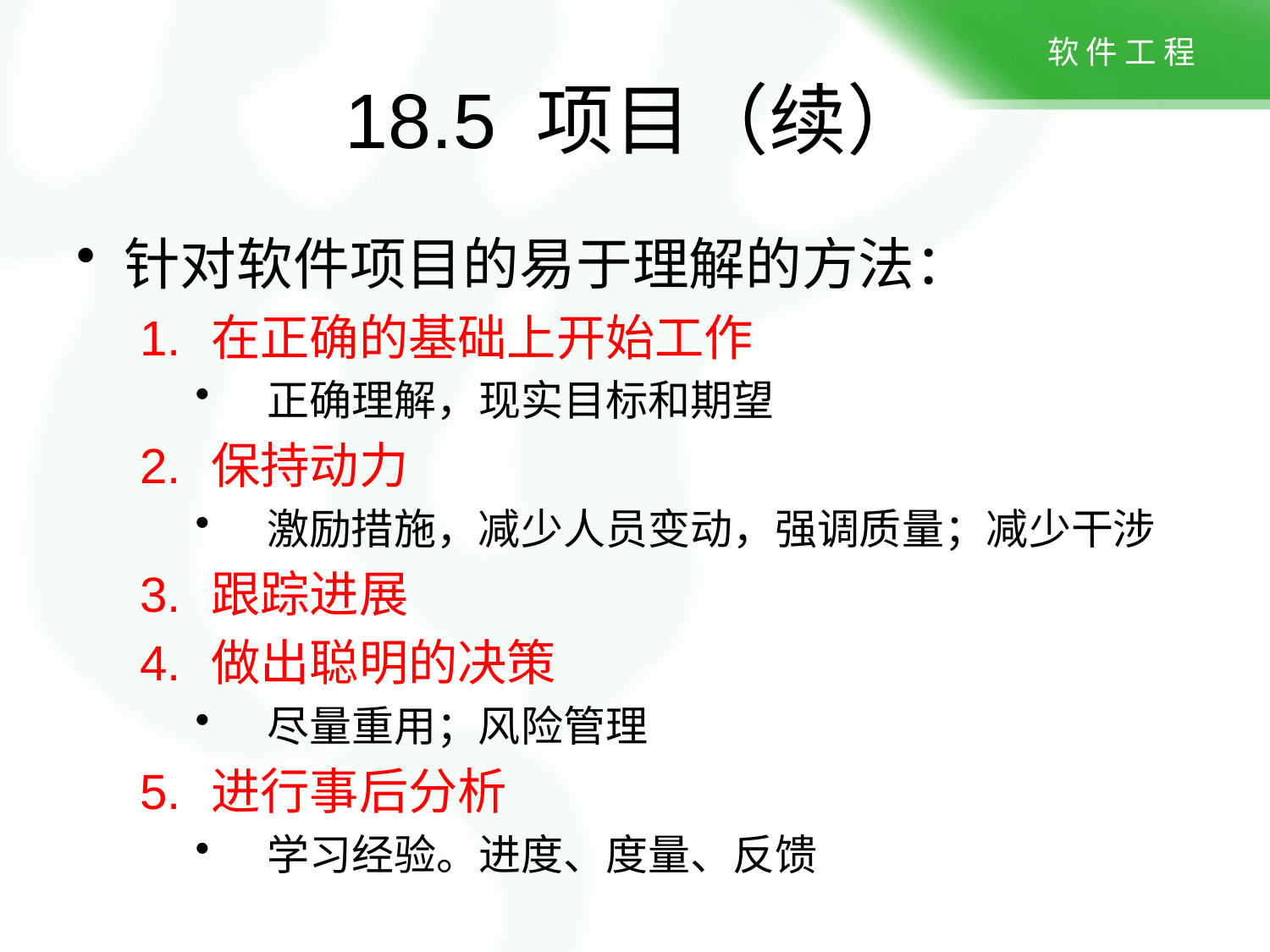

# 18.5 项目（续）
针对软件项目的易于理解的方法：
在正确的基础上开始工作
正确理解，现实目标和期望
保持动力
激励措施，减少人员变动，强调质量；减少干涉
跟踪进展
做出聪明的决策
尽量重用；风险管理
进行事后分析
学习经验。进度、度量、反馈